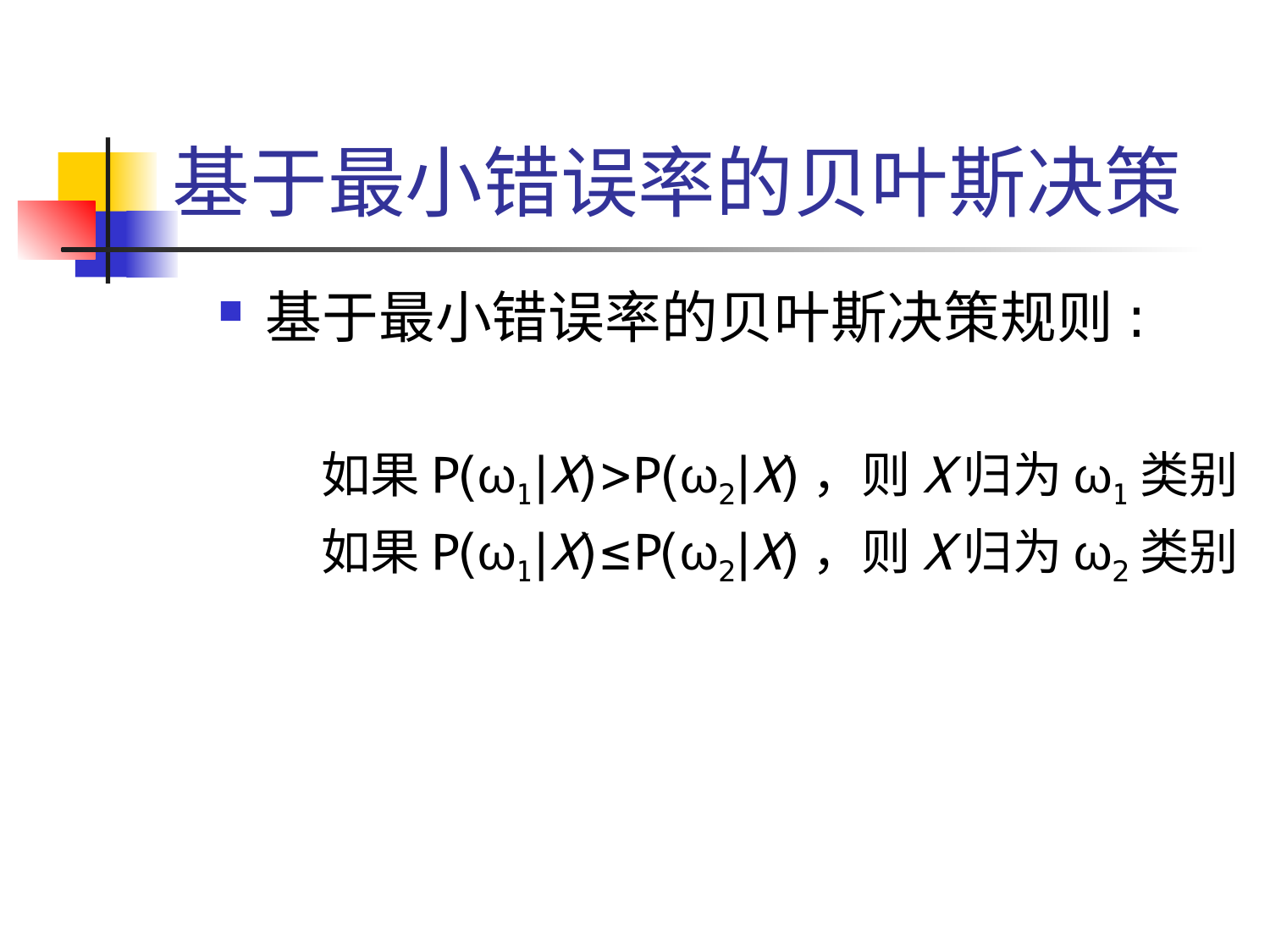

# 基于最小错误率的贝叶斯决策
基于最小错误率的贝叶斯决策规则:

	如果P(ω1|X)>P(ω2|X)，则X归为ω1类别
	如果P(ω1|X)≤P(ω2|X)，则X归为ω2类别